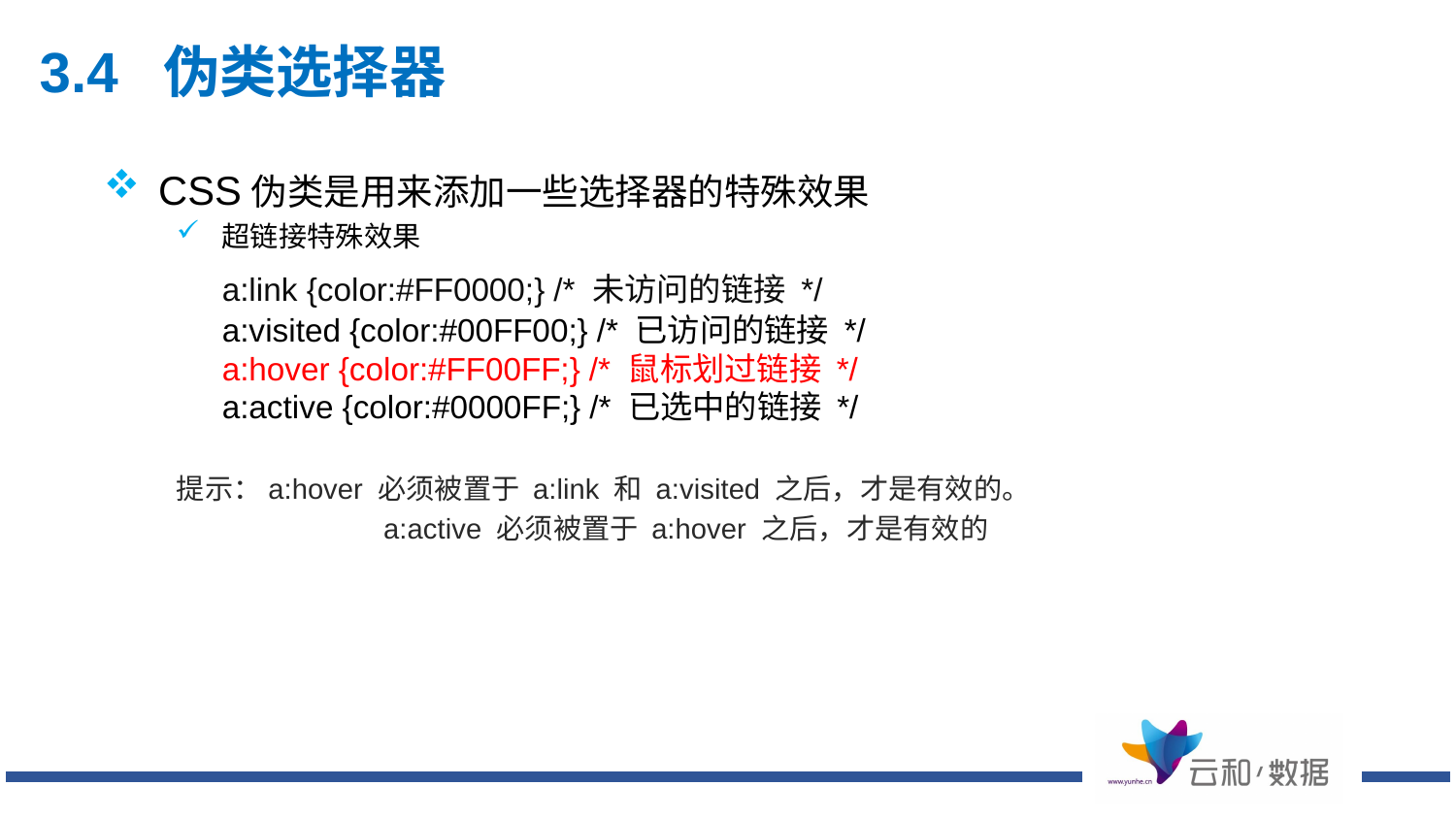

# 3.4  伪类选择器
CSS伪类是用来添加一些选择器的特殊效果
超链接特殊效果
	a:link {color:#FF0000;} /* 未访问的链接 */
a:visited {color:#00FF00;} /* 已访问的链接 */
a:hover {color:#FF00FF;} /* 鼠标划过链接 */
a:active {color:#0000FF;} /* 已选中的链接 */

提示：a:hover 必须被置于 a:link 和 a:visited 之后，才是有效的。
		  a:active 必须被置于 a:hover 之后，才是有效的
21